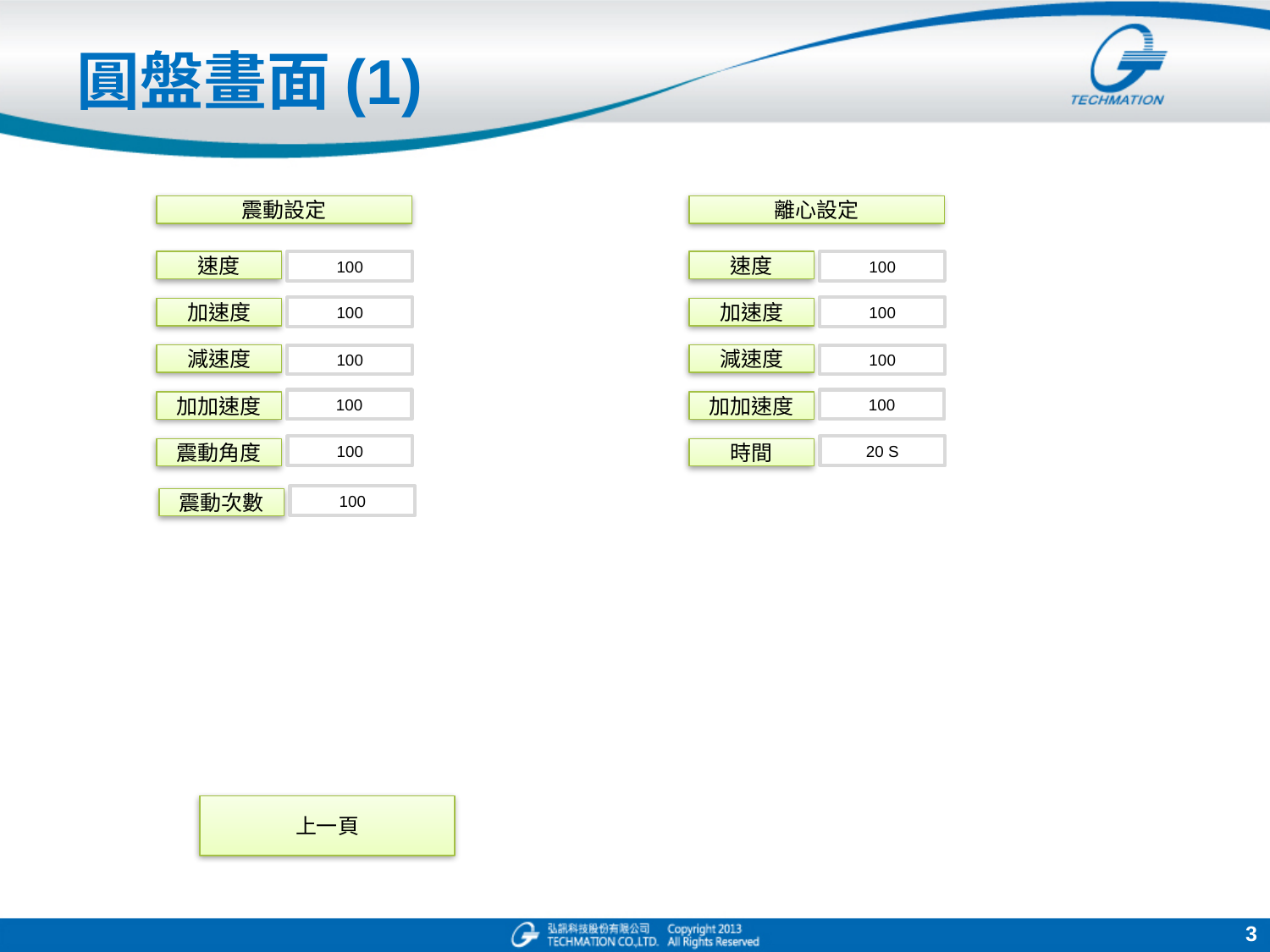

# 圓盤畫面(1)
震動設定
離心設定
速度
100
速度
100
100
100
加速度
加速度
減速度
100
減速度
100
100
100
加加速度
加加速度
100
20 S
震動角度
時間
100
震動次數
上一頁
3